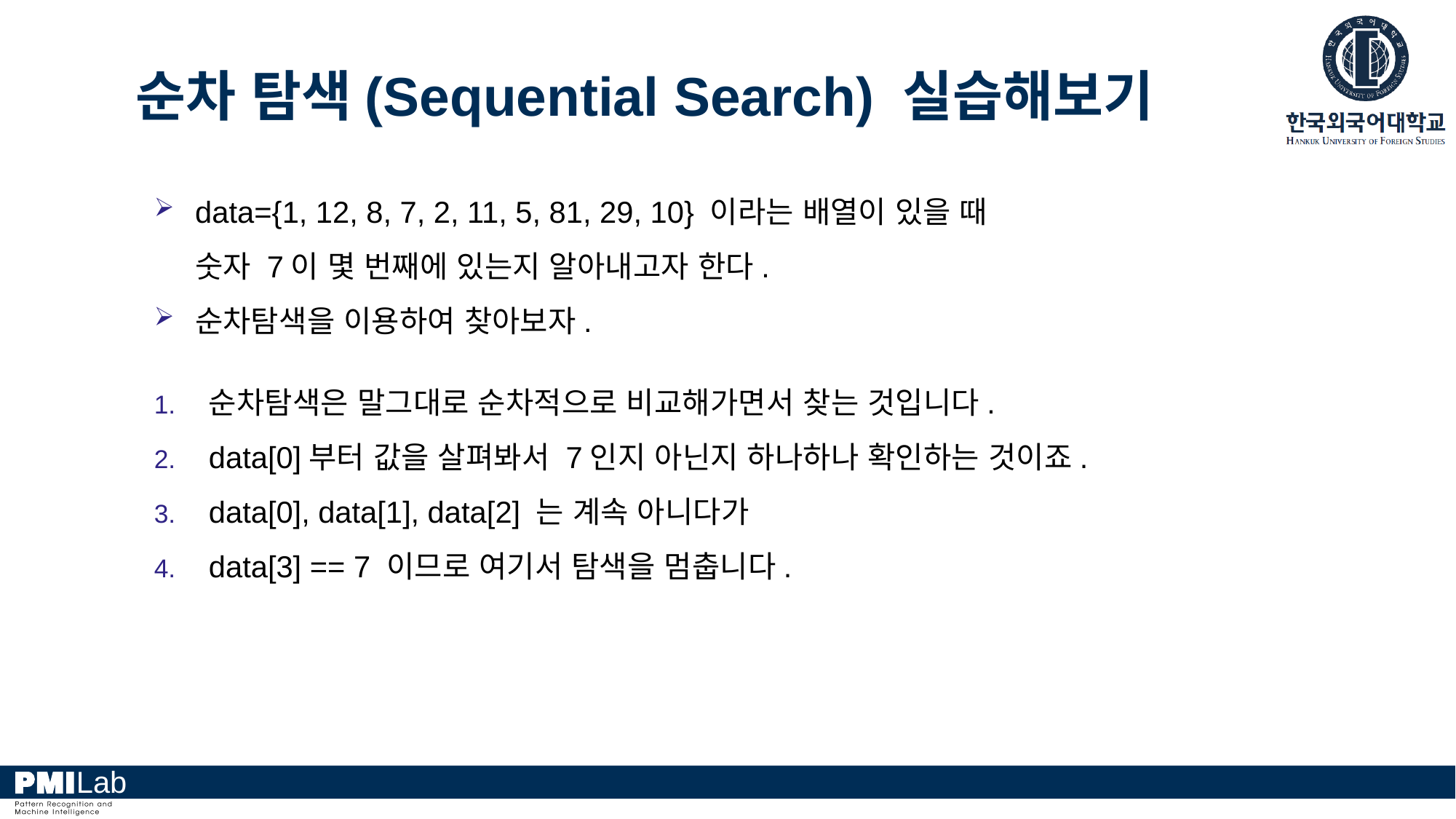

# 순차 탐색(Sequential Search) 실습해보기
data={1, 12, 8, 7, 2, 11, 5, 81, 29, 10} 이라는 배열이 있을 때
숫자 7이 몇 번째에 있는지 알아내고자 한다.
순차탐색을 이용하여 찾아보자.

순차탐색은 말그대로 순차적으로 비교해가면서 찾는 것입니다.
data[0]부터 값을 살펴봐서 7인지 아닌지 하나하나 확인하는 것이죠.
data[0], data[1], data[2] 는 계속 아니다가
data[3] == 7 이므로 여기서 탐색을 멈춥니다.